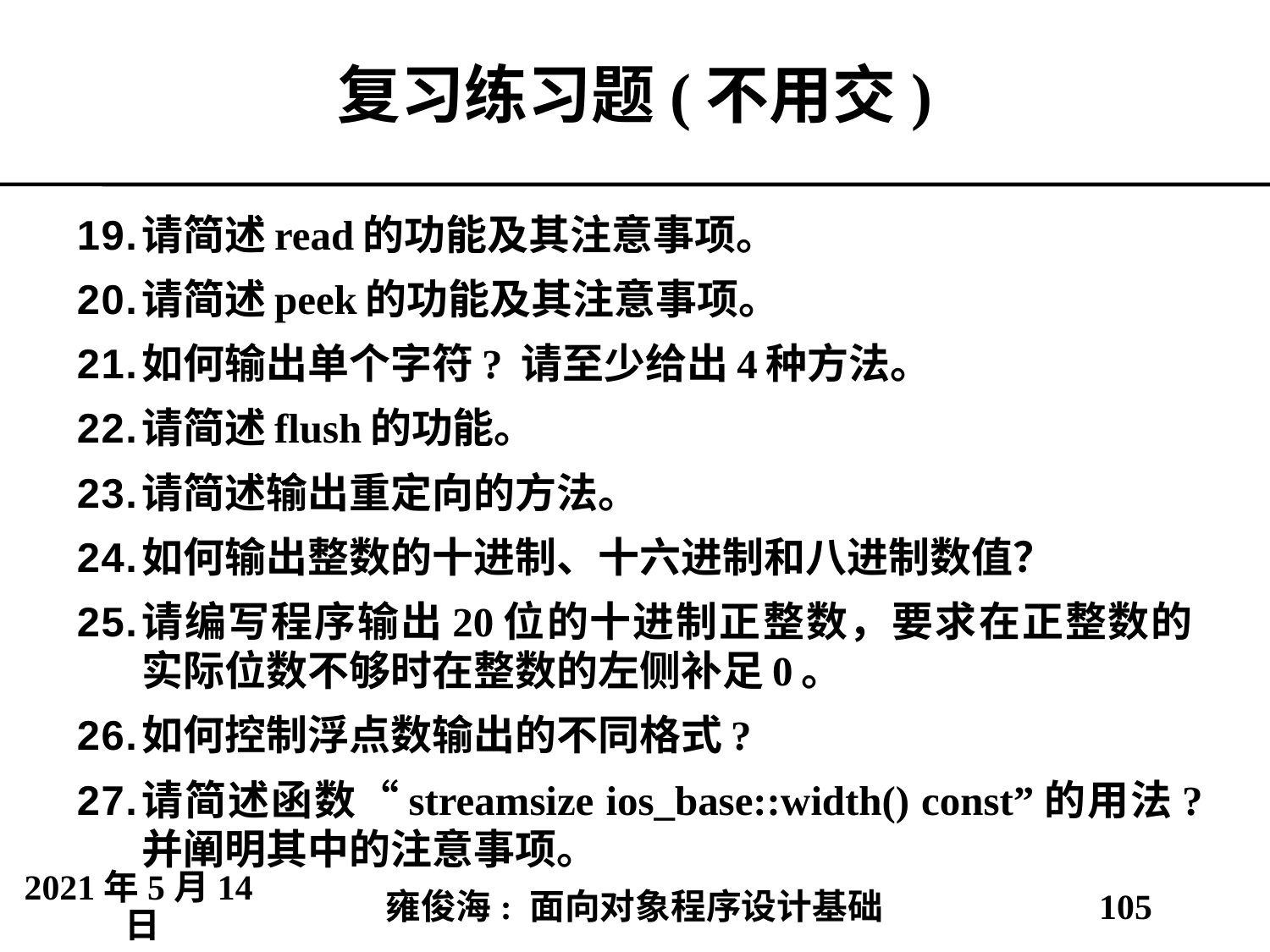

# 复习练习题(不用交)

请简述read的功能及其注意事项。
请简述peek的功能及其注意事项。
如何输出单个字符? 请至少给出4种方法。
请简述flush的功能。
请简述输出重定向的方法。
如何输出整数的十进制、十六进制和八进制数值？
请编写程序输出20位的十进制正整数，要求在正整数的实际位数不够时在整数的左侧补足0。
如何控制浮点数输出的不同格式?
请简述函数“streamsize ios_base::width() const”的用法? 并阐明其中的注意事项。
2021年5月14日
雍俊海: 面向对象程序设计基础
105